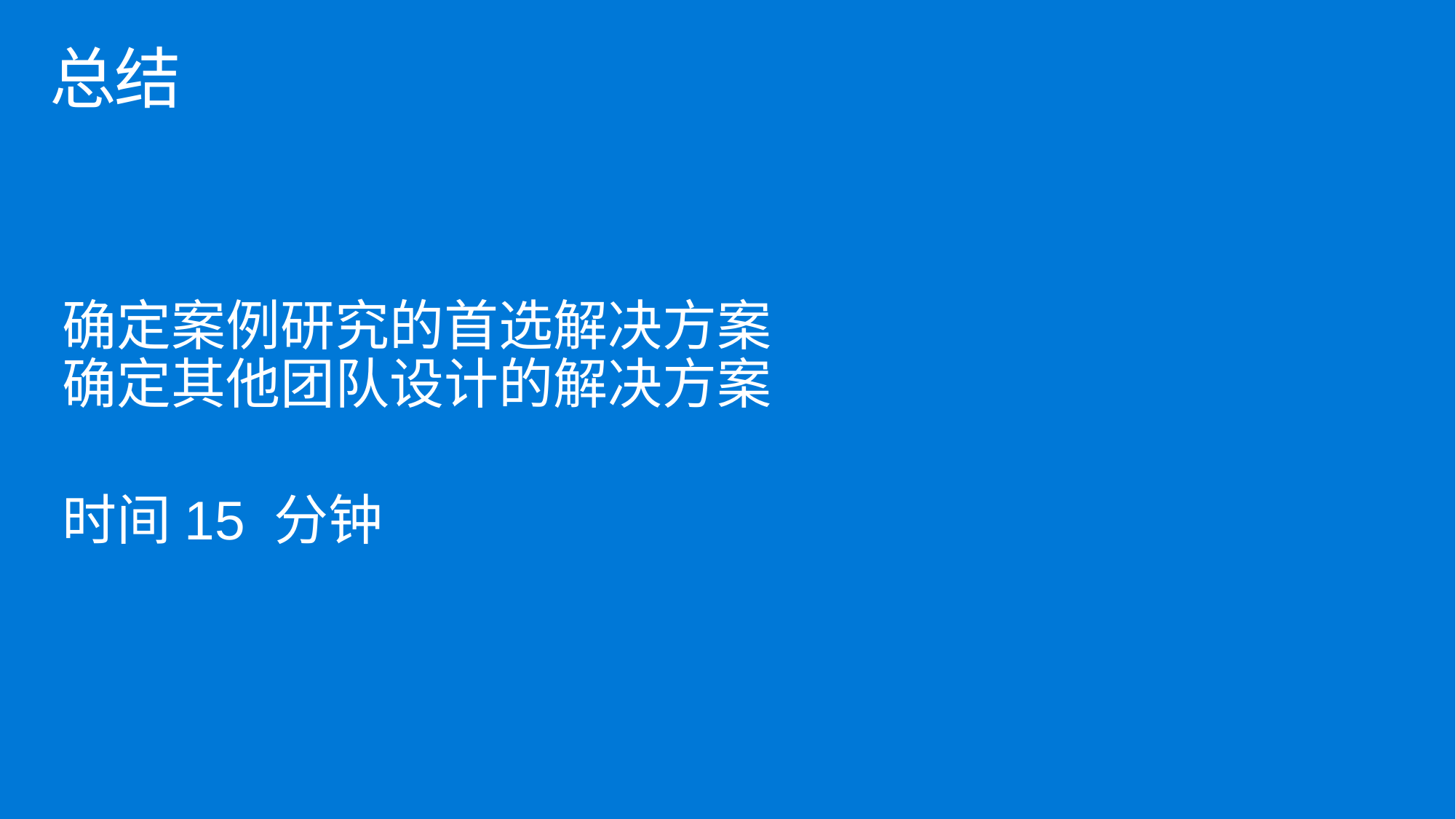

# 总结

确定案例研究的首选解决方案
确定其他团队设计的解决方案

时间15 分钟